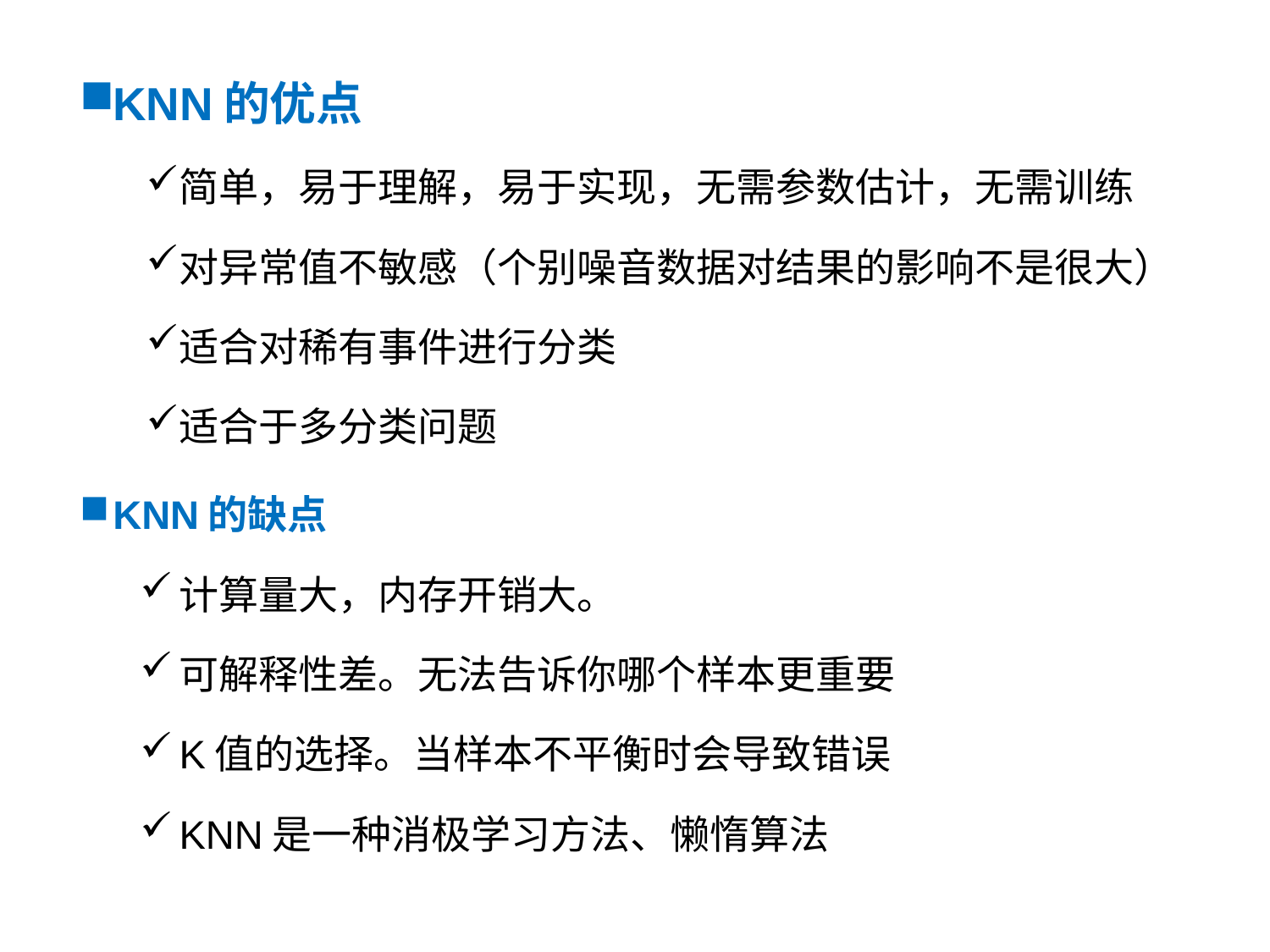

KNN的优点
简单，易于理解，易于实现，无需参数估计，无需训练
对异常值不敏感（个别噪音数据对结果的影响不是很大）
适合对稀有事件进行分类
适合于多分类问题
KNN的缺点
计算量大，内存开销大。
可解释性差。无法告诉你哪个样本更重要
K值的选择。当样本不平衡时会导致错误
KNN是一种消极学习方法、懒惰算法
6